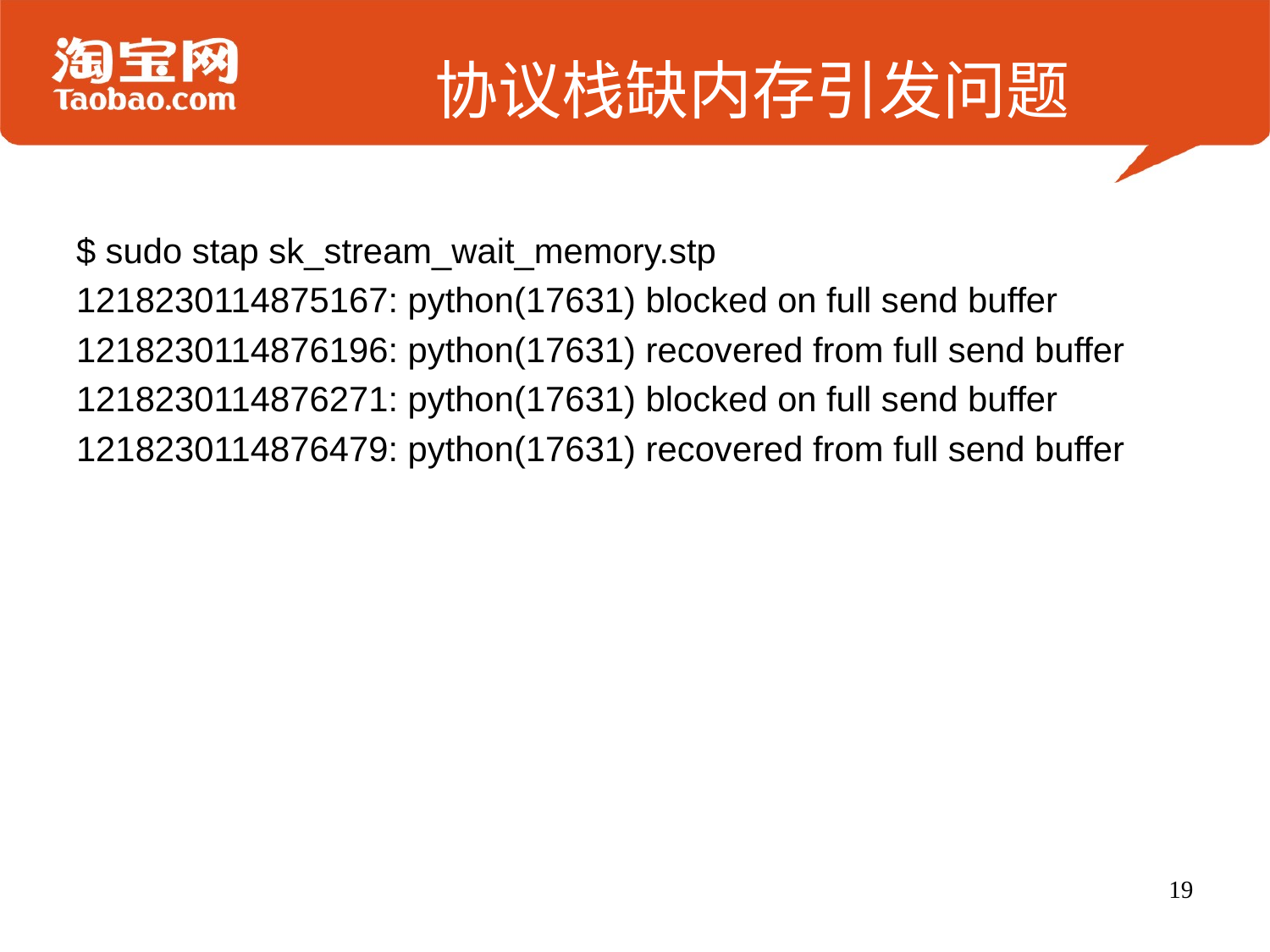

# 协议栈缺内存引发问题
$ sudo stap sk_stream_wait_memory.stp
1218230114875167: python(17631) blocked on full send buffer
1218230114876196: python(17631) recovered from full send buffer
1218230114876271: python(17631) blocked on full send buffer
1218230114876479: python(17631) recovered from full send buffer
19